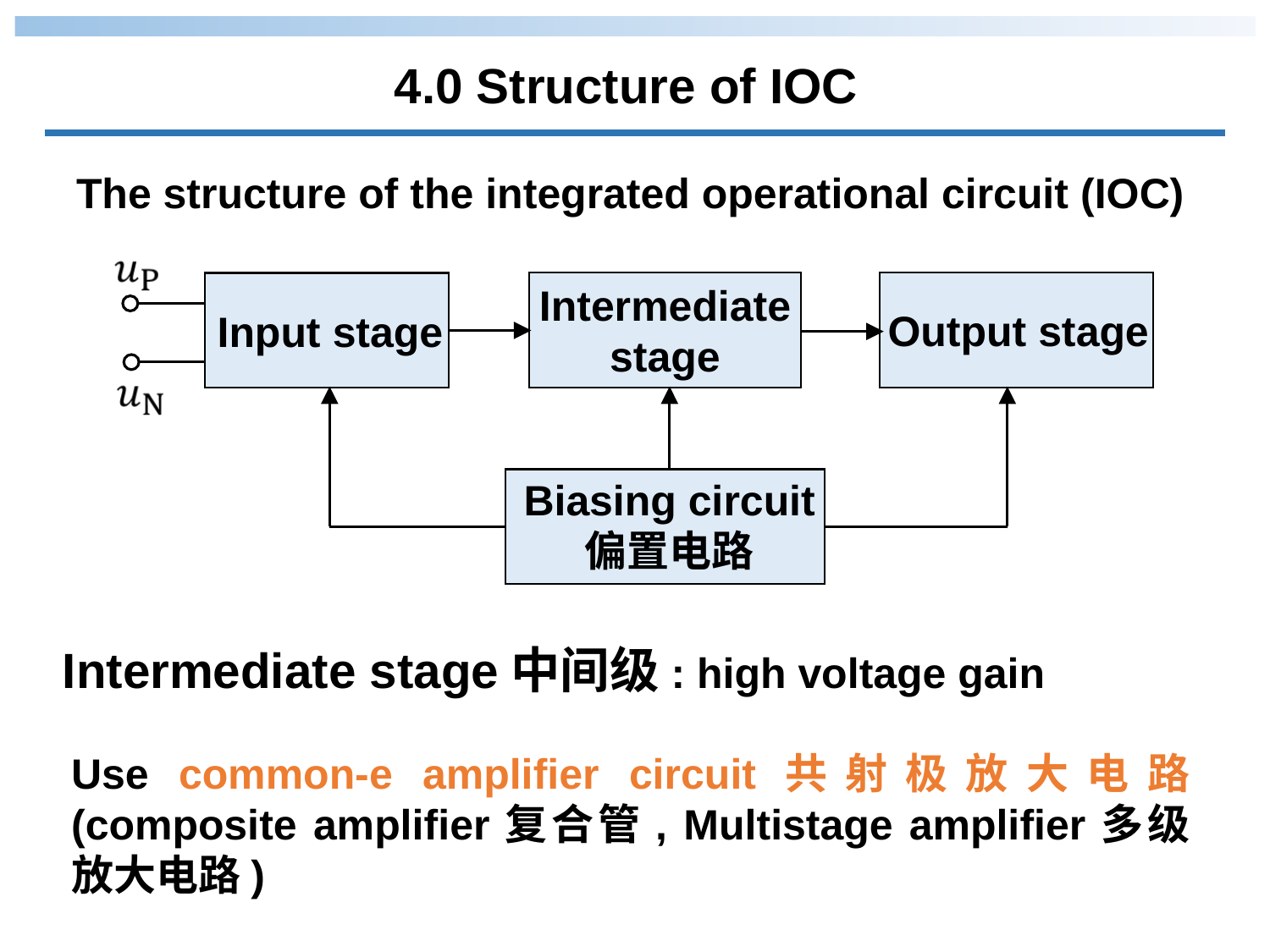

4.0 Structure of IOC

The structure of the integrated operational circuit (IOC)

Intermediate stage

Output stage

Input stage

Biasing circuit
偏置电路

Intermediate stage中间级: high voltage gain
Use common-e amplifier circuit共射极放大电路 (composite amplifier复合管, Multistage amplifier多级放大电路)